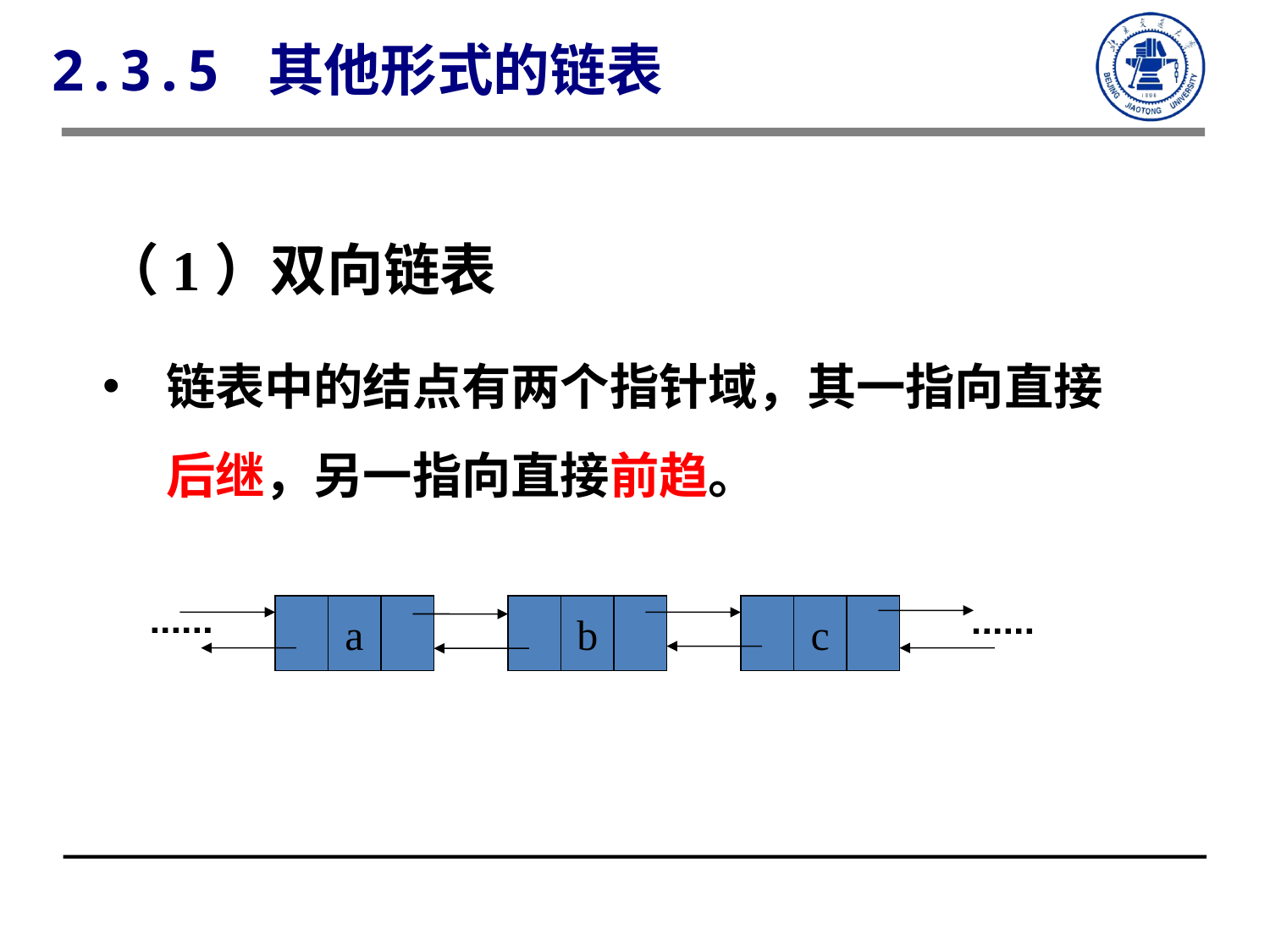

2.3.5 其他形式的链表
（1）双向链表
链表中的结点有两个指针域，其一指向直接后继，另一指向直接前趋。

a

b

c